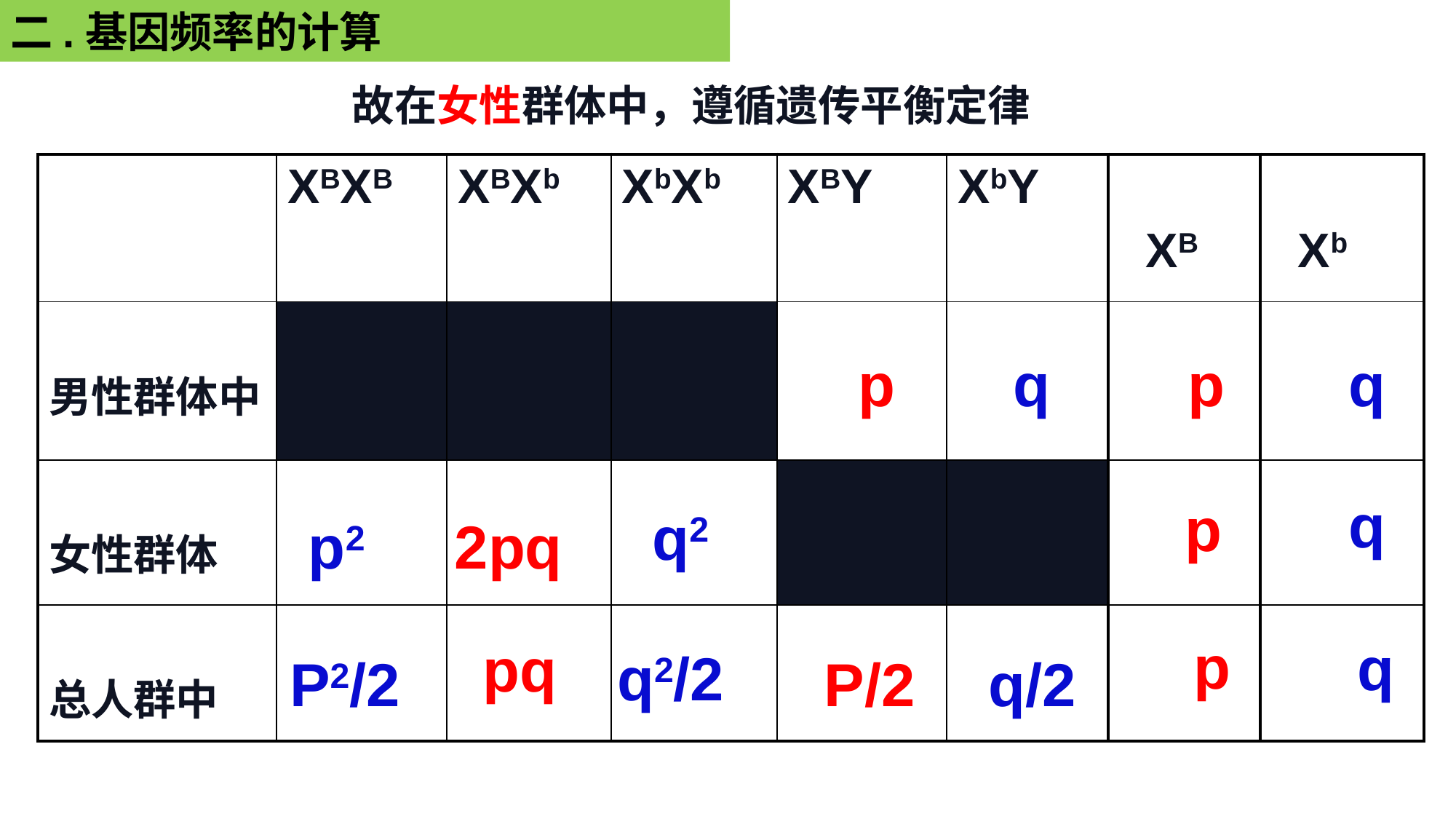

二.基因频率的计算

故在女性群体中，遵循遗传平衡定律
|  | XBXB | XBXb | XbXb | XBY | XbY | XB | Xb |
| --- | --- | --- | --- | --- | --- | --- | --- |
| 男性群体中 |  |  |  |  |  |  |  |
| 女性群体 |  |  |  |  |  |  |  |
| 总人群中 |  |  |  |  |  |  |  |
q
p
q
p
q
p
q2
p2
2pq
p
q
pq
q2/2
P2/2
q/2
P/2